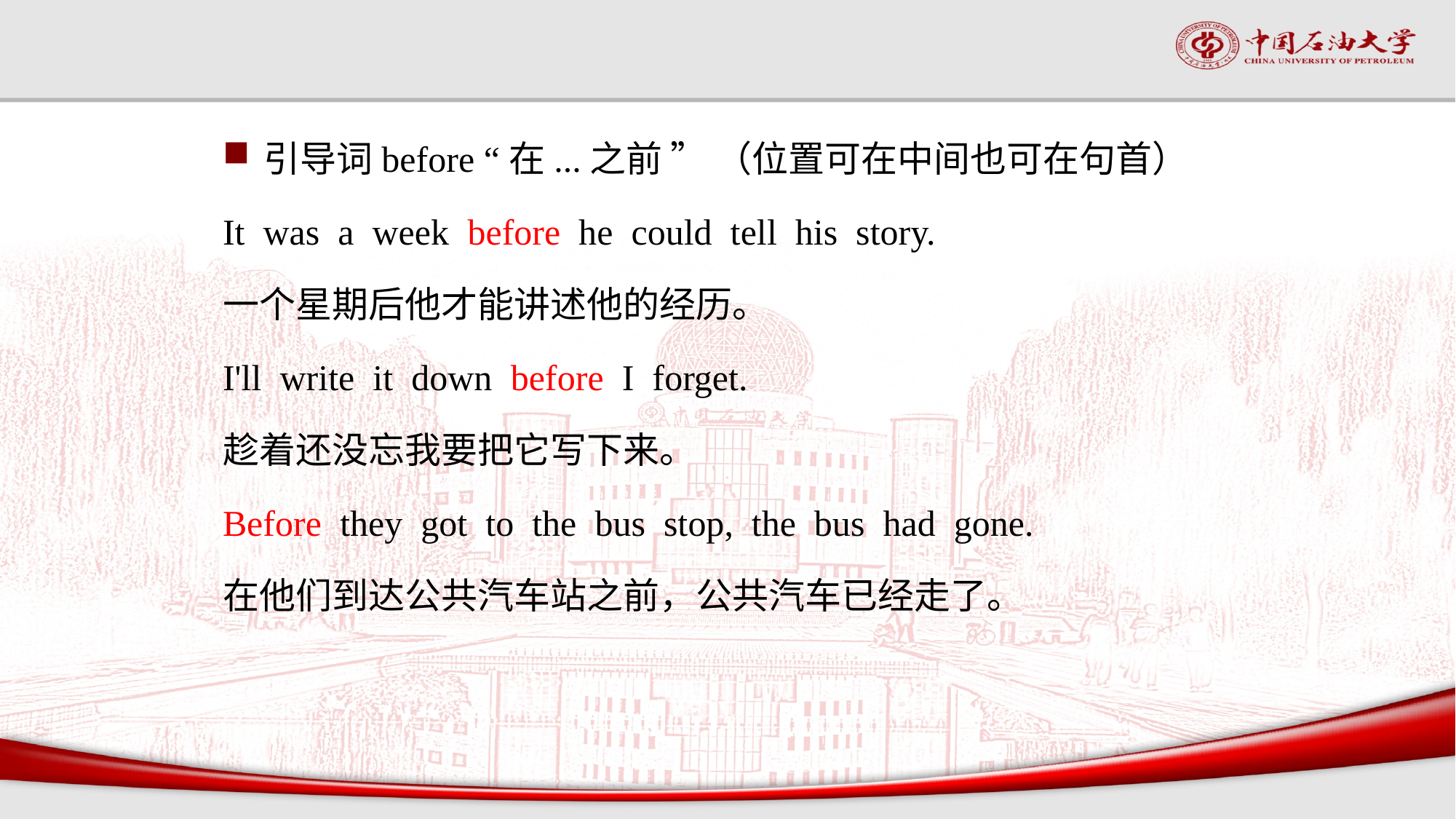

#
引导词before “在...之前 ” （位置可在中间也可在句首）
It was a week before he could tell his story.
一个星期后他才能讲述他的经历。
I'll write it down before I forget.
趁着还没忘我要把它写下来。
Before they got to the bus stop, the bus had gone.
在他们到达公共汽车站之前，公共汽车已经走了。